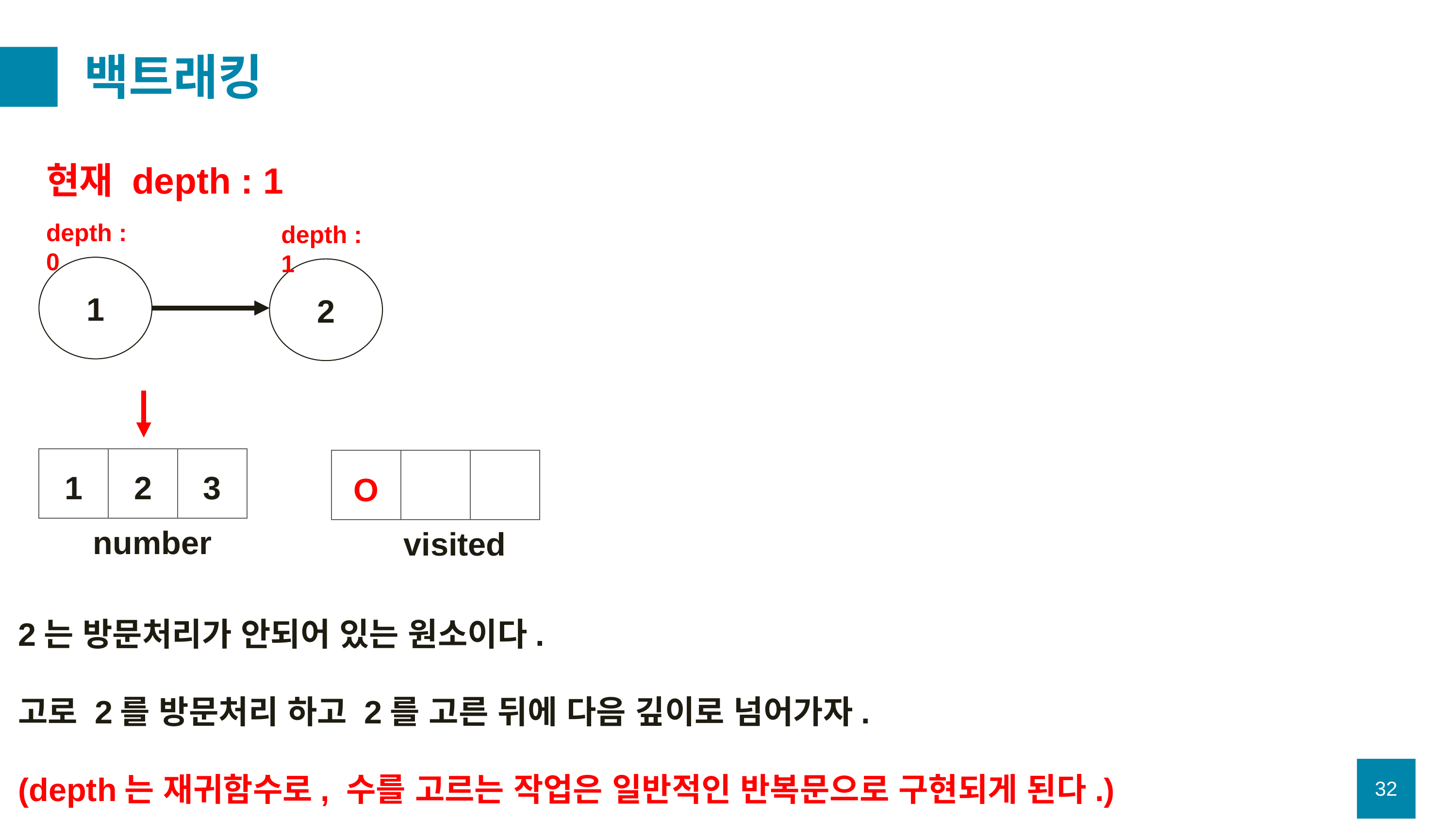

# 백트래킹
현재 depth : 1
depth : 0
depth : 1
1
2
| 1 | 2 | 3 |
| --- | --- | --- |
| O |  |  |
| --- | --- | --- |
number
visited
2는 방문처리가 안되어 있는 원소이다.

고로 2를 방문처리 하고 2를 고른 뒤에 다음 깊이로 넘어가자.

(depth는 재귀함수로, 수를 고르는 작업은 일반적인 반복문으로 구현되게 된다.)
32